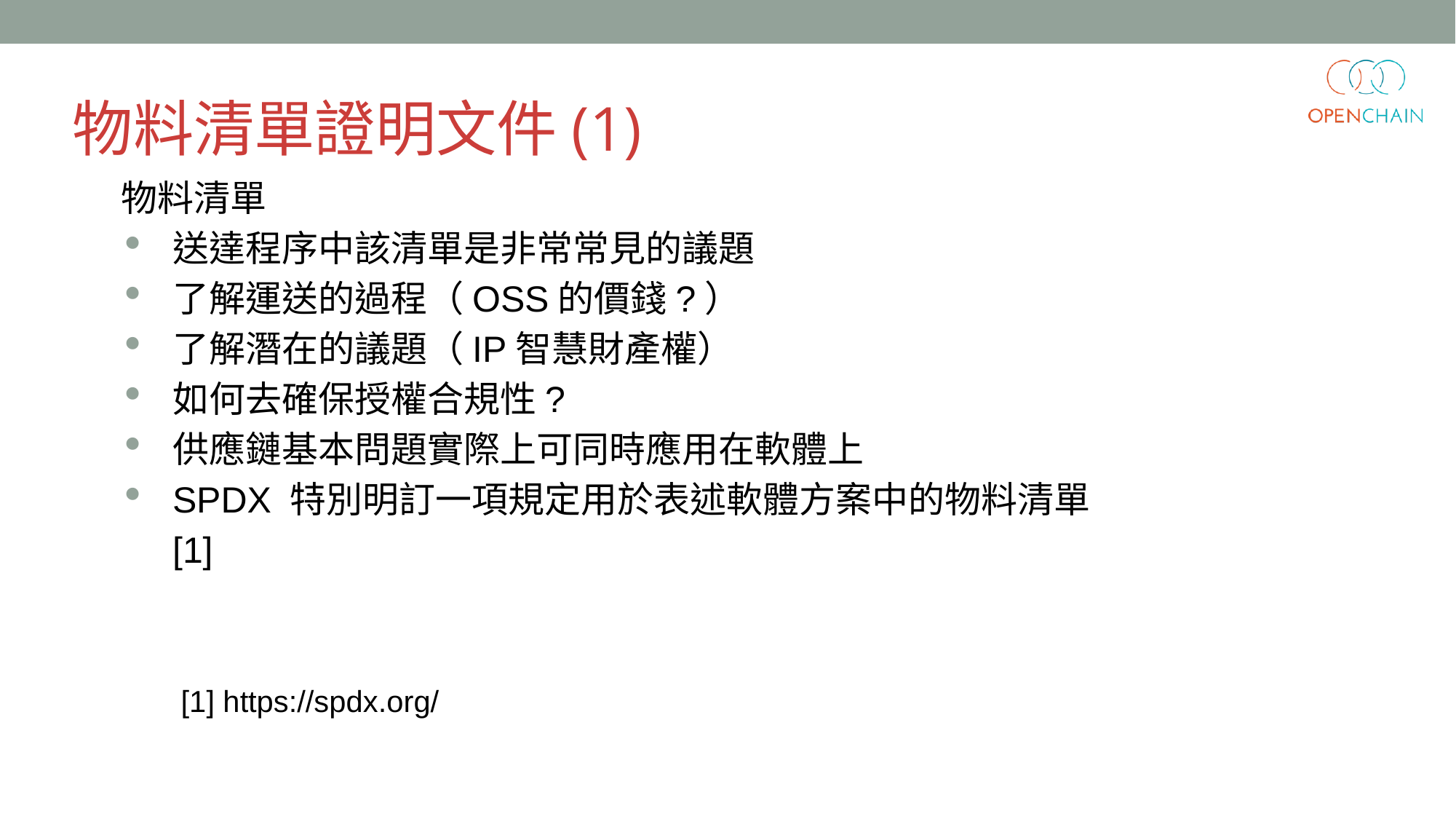

物料清單證明文件(1)
物料清單
送達程序中該清單是非常常見的議題
了解運送的過程（OSS的價錢?）
了解潛在的議題（IP智慧財產權）
如何去確保授權合規性?
供應鏈基本問題實際上可同時應用在軟體上
SPDX 特別明訂一項規定用於表述軟體方案中的物料清單[1]
[1] https://spdx.org/